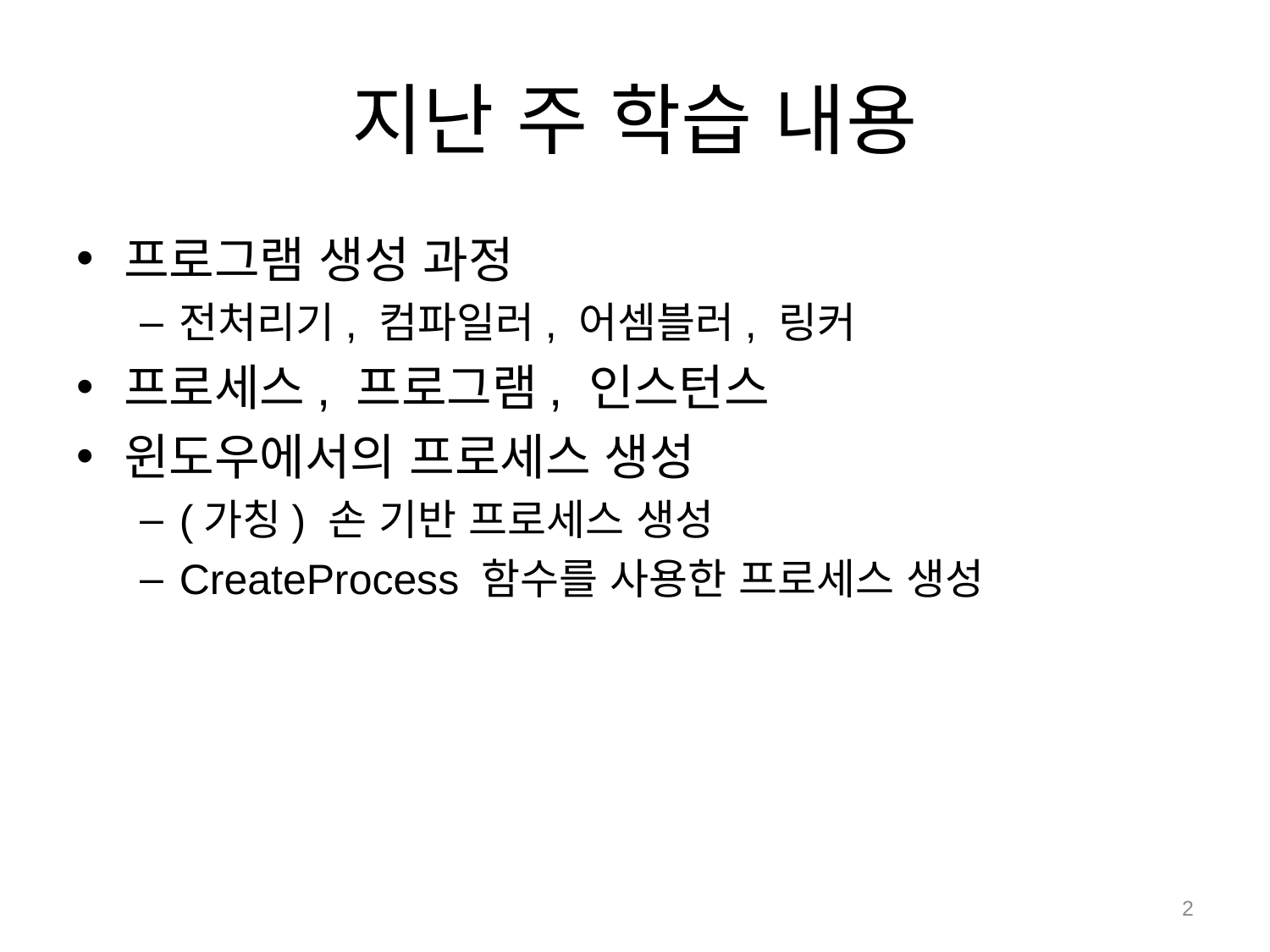

# 지난 주 학습 내용
프로그램 생성 과정
전처리기, 컴파일러, 어셈블러, 링커
프로세스, 프로그램, 인스턴스
윈도우에서의 프로세스 생성
(가칭) 손 기반 프로세스 생성
CreateProcess 함수를 사용한 프로세스 생성
2